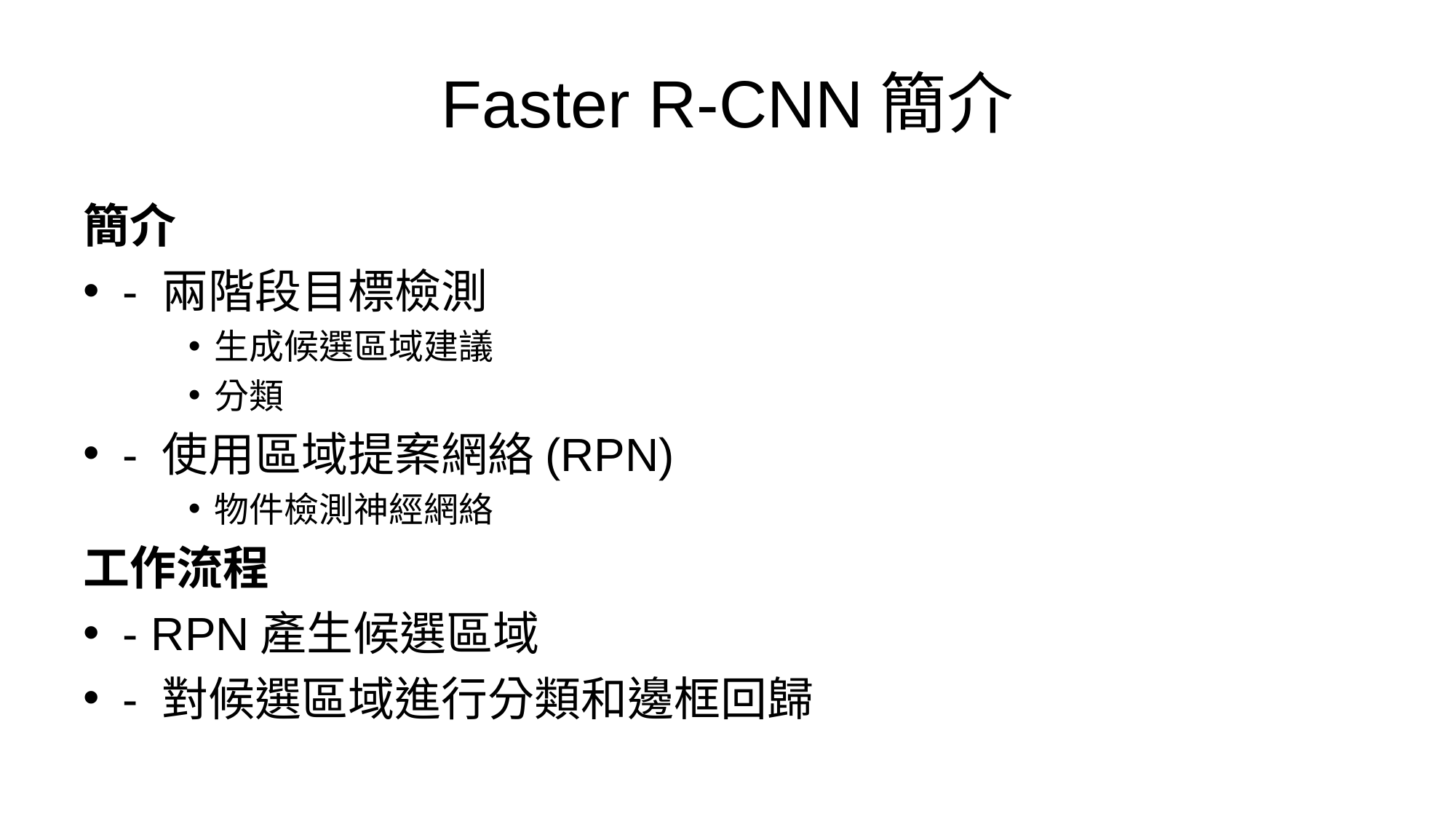

# Faster R-CNN簡介
簡介
- 兩階段目標檢測
生成候選區域建議
分類
- 使用區域提案網絡(RPN)
物件檢測神經網絡
工作流程
- RPN產生候選區域
- 對候選區域進行分類和邊框回歸